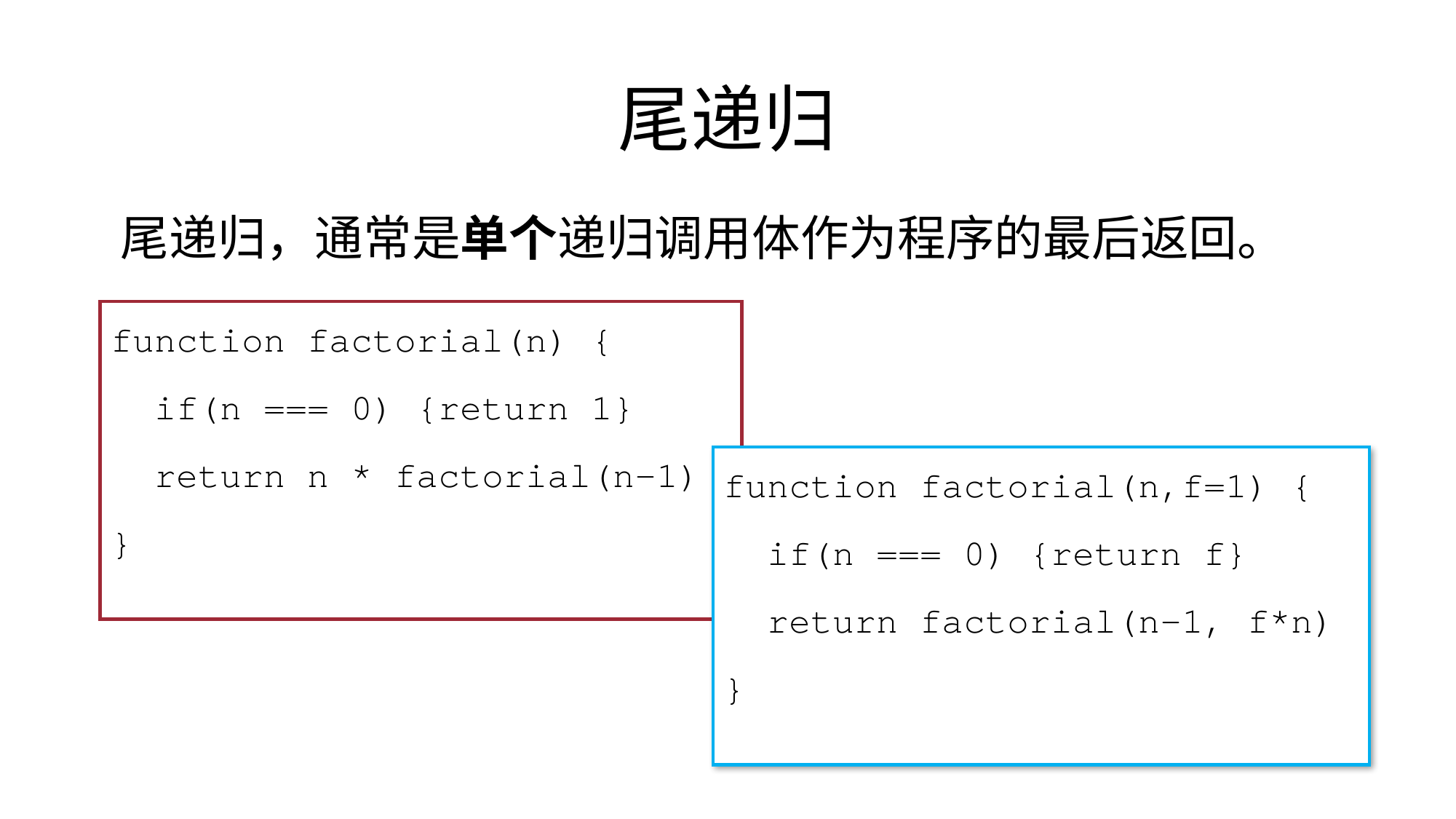

# 尾递归
尾递归，通常是单个递归调用体作为程序的最后返回。
function factorial(n) {
  if(n === 0) {return 1}
  return n * factorial(n-1)
}
function factorial(n,f=1) {
  if(n === 0) {return f}
  return factorial(n-1, f*n)
}